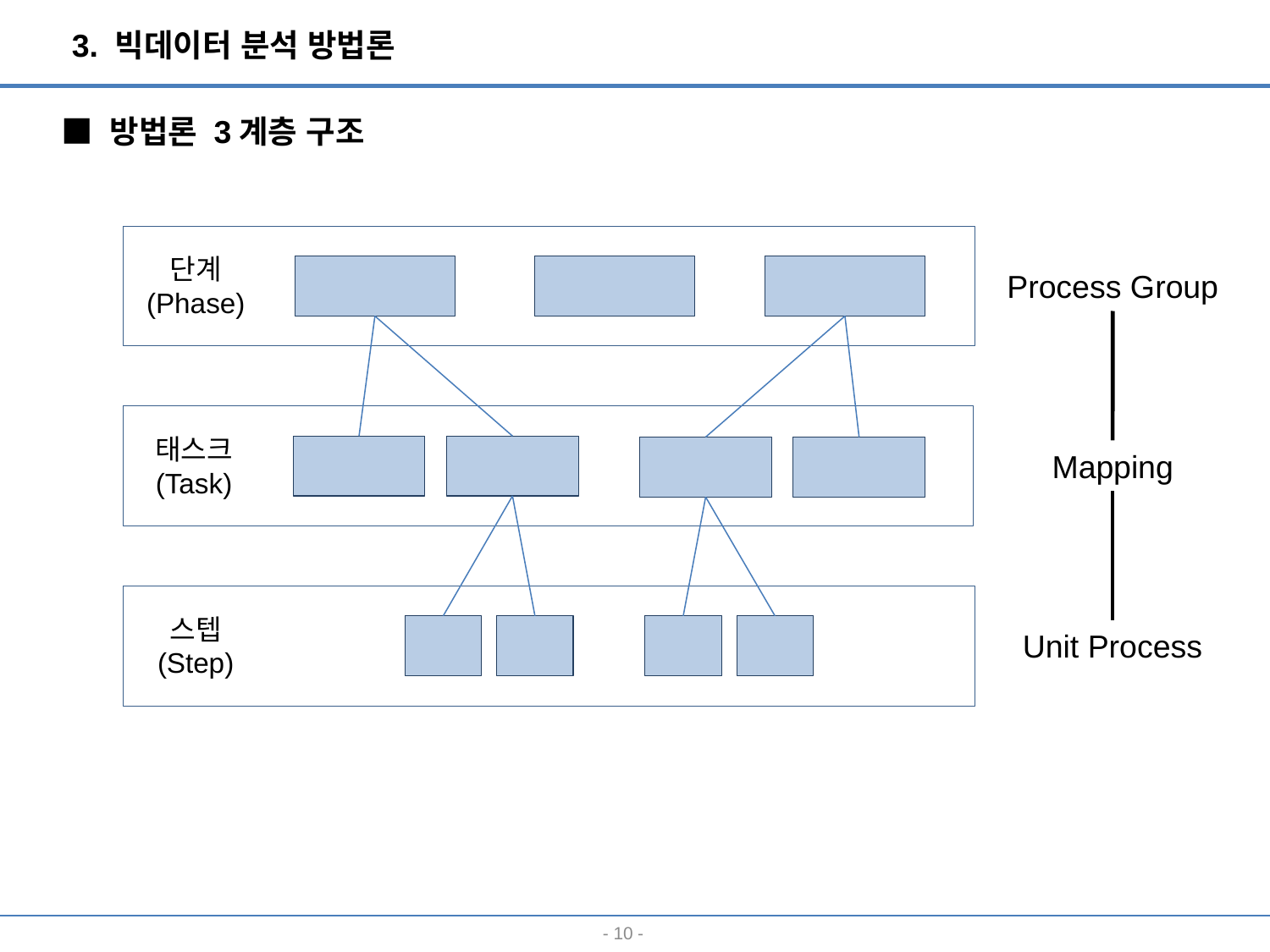

3. 빅데이터 분석 방법론
■ 방법론 3계층 구조

단계
(Phase)

Process Group

태스크
(Task)

Mapping

스텝
(Step)

Unit Process
- 10 -